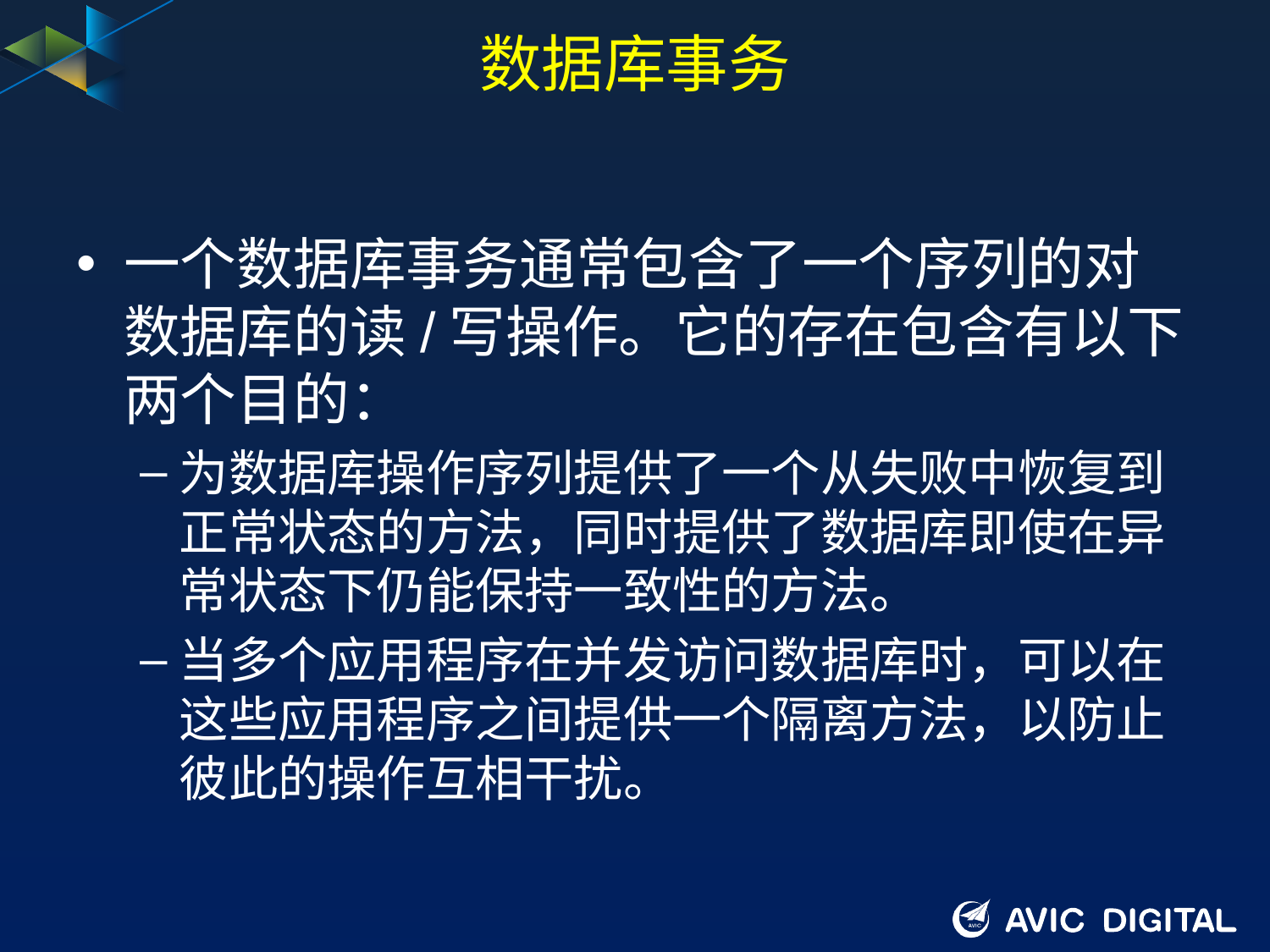

# 数据库事务
一个数据库事务通常包含了一个序列的对数据库的读/写操作。它的存在包含有以下两个目的：
为数据库操作序列提供了一个从失败中恢复到正常状态的方法，同时提供了数据库即使在异常状态下仍能保持一致性的方法。
当多个应用程序在并发访问数据库时，可以在这些应用程序之间提供一个隔离方法，以防止彼此的操作互相干扰。